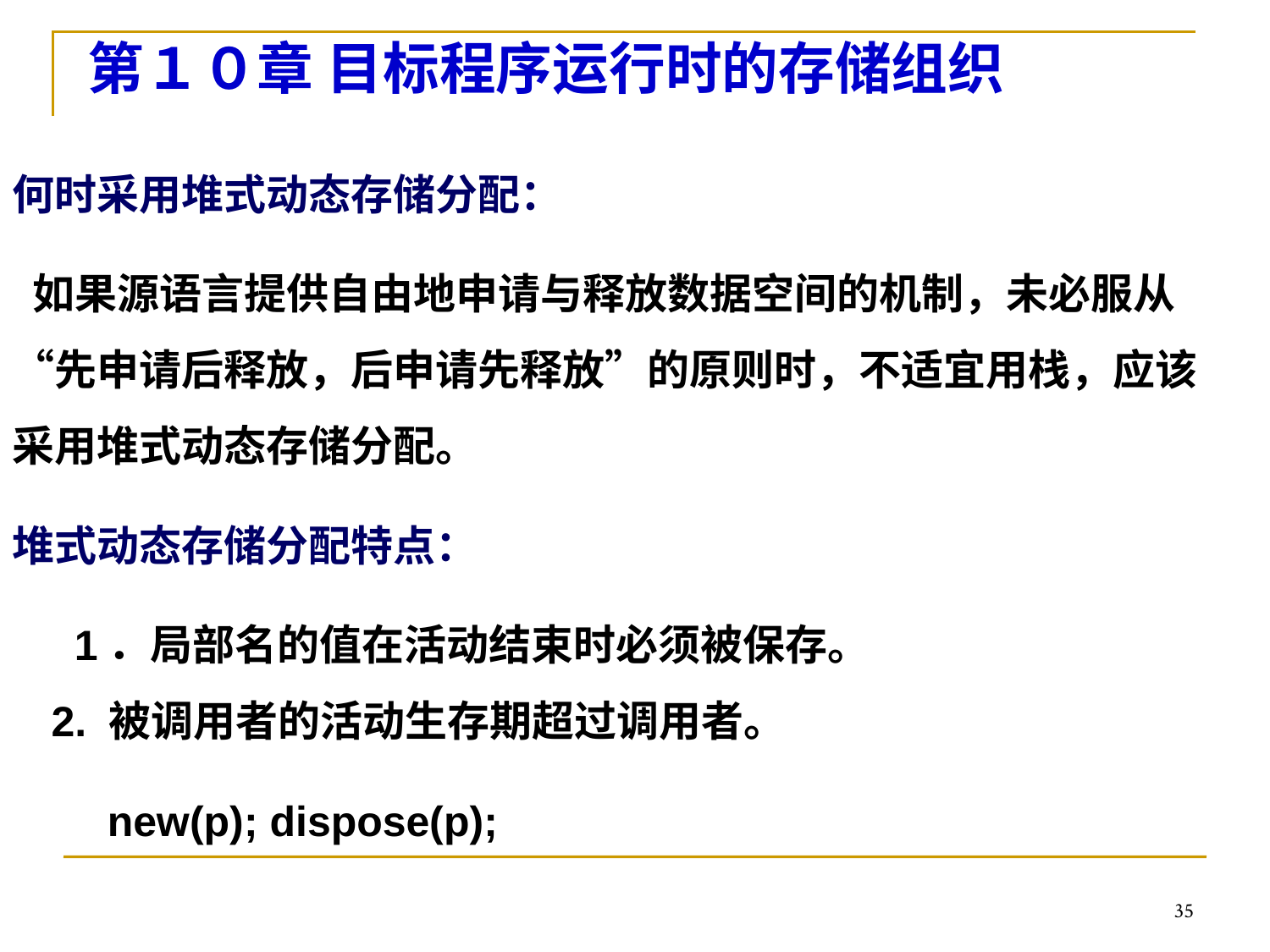

# 第１０章 目标程序运行时的存储组织
何时采用堆式动态存储分配：
 如果源语言提供自由地申请与释放数据空间的机制，未必服从“先申请后释放，后申请先释放”的原则时，不适宜用栈，应该采用堆式动态存储分配。
堆式动态存储分配特点：
　 1．局部名的值在活动结束时必须被保存。
   2. 被调用者的活动生存期超过调用者。
        new(p); dispose(p);
35